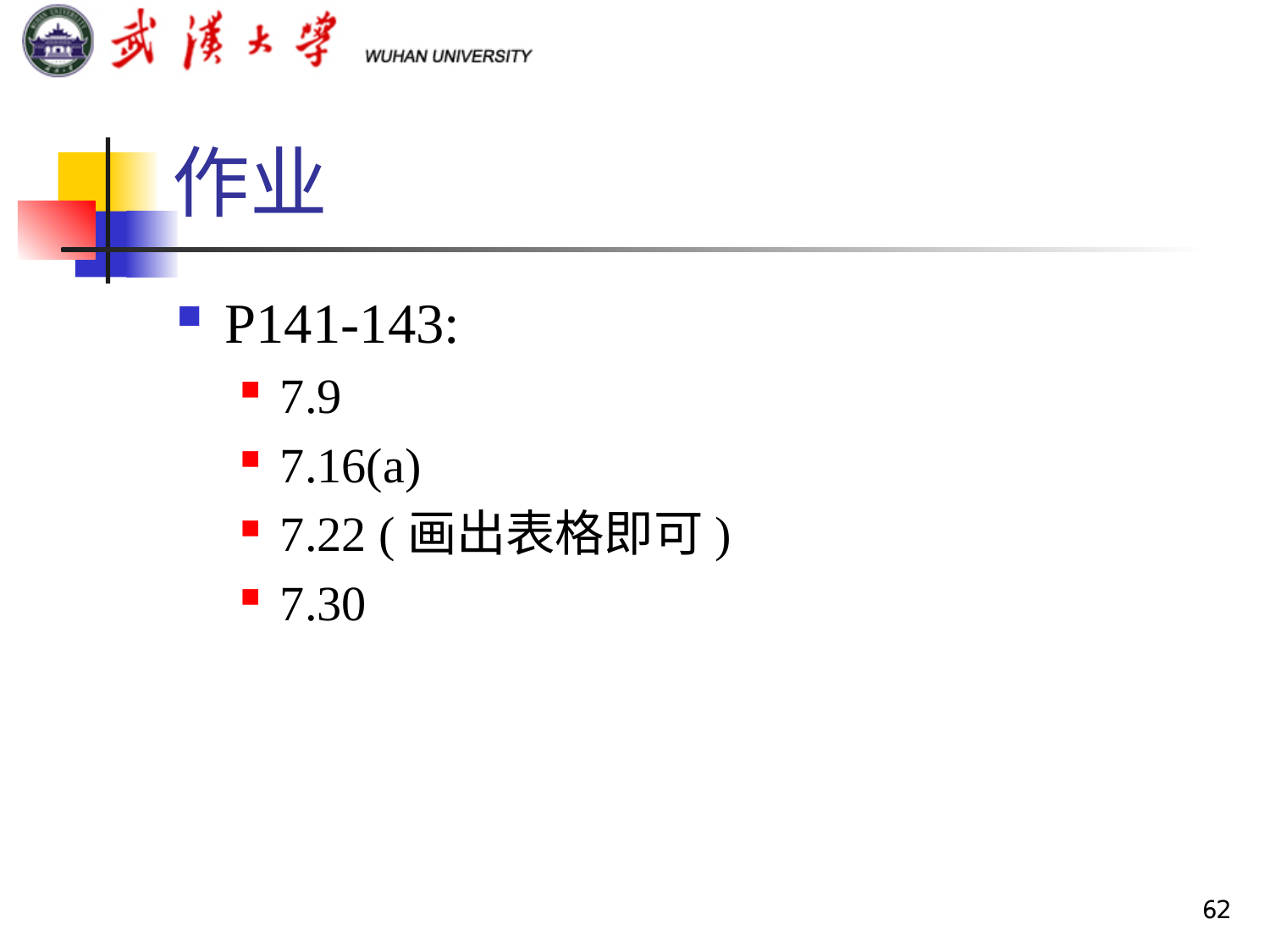

# 作业
P141-143:
7.9
7.16(a)
7.22 (画出表格即可)
7.30
62